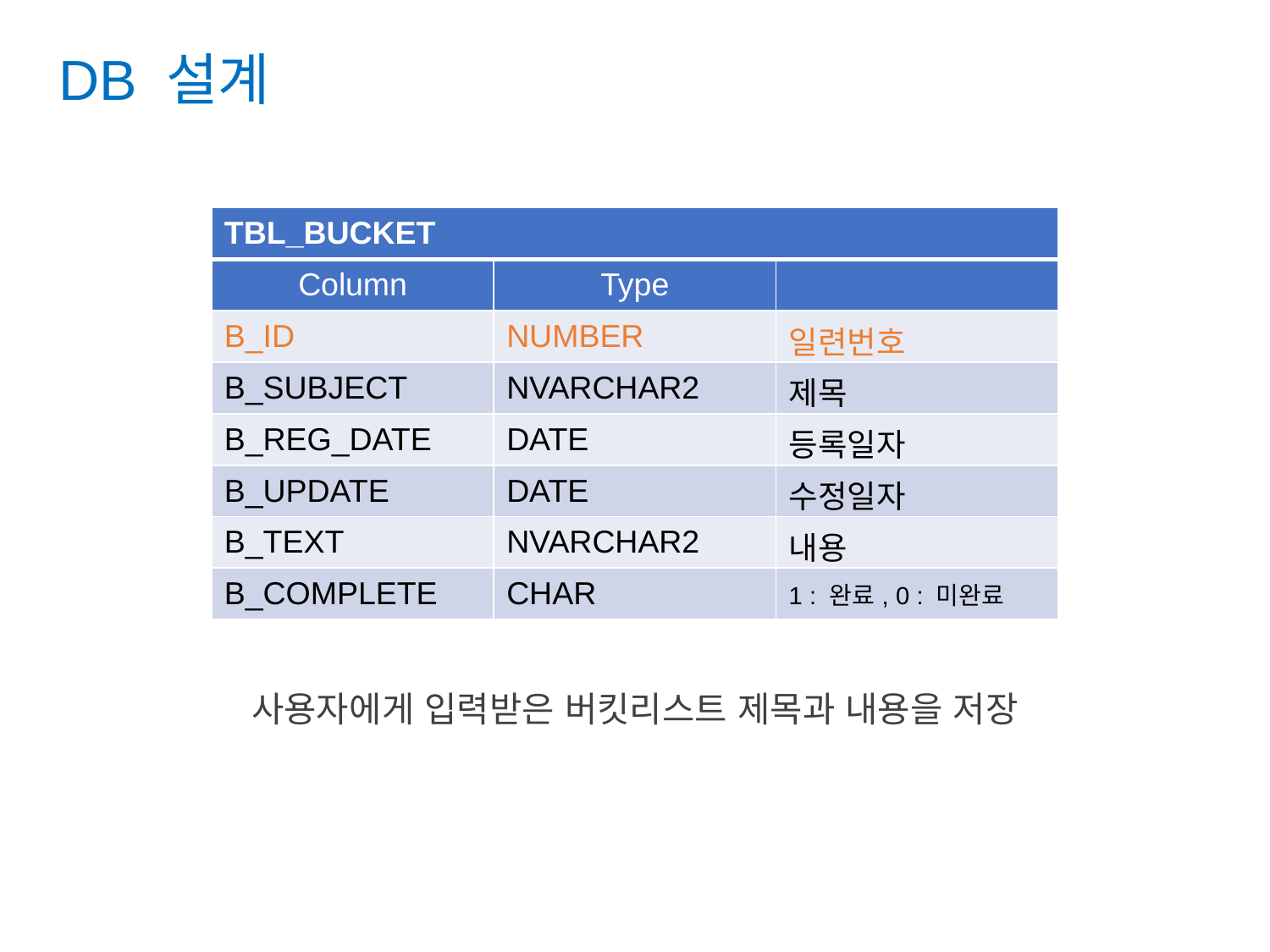

DB 설계
| TBL\_BUCKET |  |  |
| --- | --- | --- |
| Column | Type |  |
| B\_ID | NUMBER | 일련번호 |
| B\_SUBJECT | NVARCHAR2 | 제목 |
| B\_REG\_DATE | DATE | 등록일자 |
| B\_UPDATE | DATE | 수정일자 |
| B\_TEXT | NVARCHAR2 | 내용 |
| B\_COMPLETE | CHAR | 1 : 완료, 0 : 미완료 |
사용자에게 입력받은 버킷리스트 제목과 내용을 저장